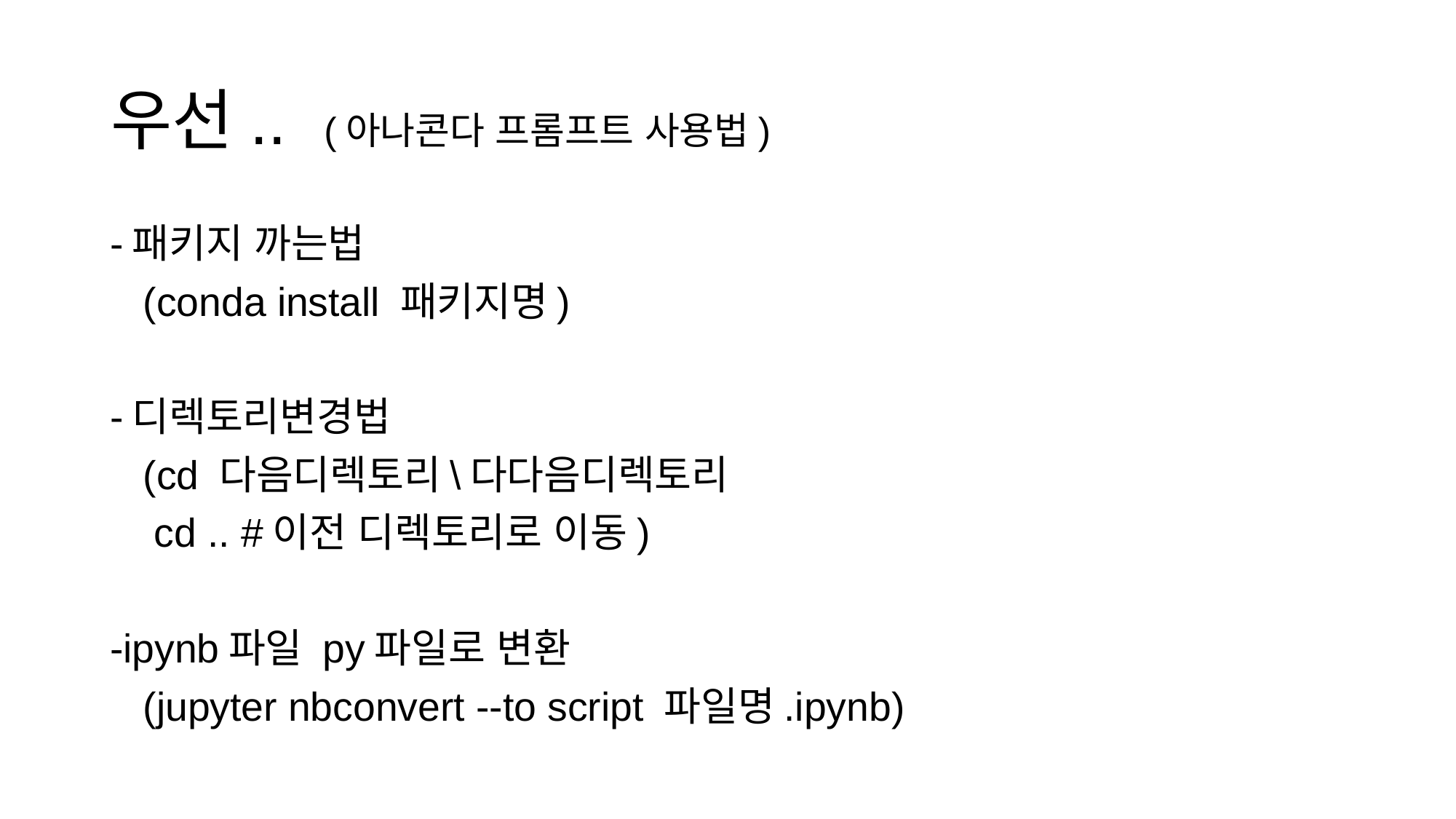

# 우선..  (아나콘다 프롬프트 사용법)
-패키지 까는법
   (conda install 패키지명)

-디렉토리변경법
   (cd 다음디렉토리\다다음디렉토리
    cd .. #이전 디렉토리로 이동)

-ipynb파일 py파일로 변환
   (jupyter nbconvert --to script 파일명.ipynb)